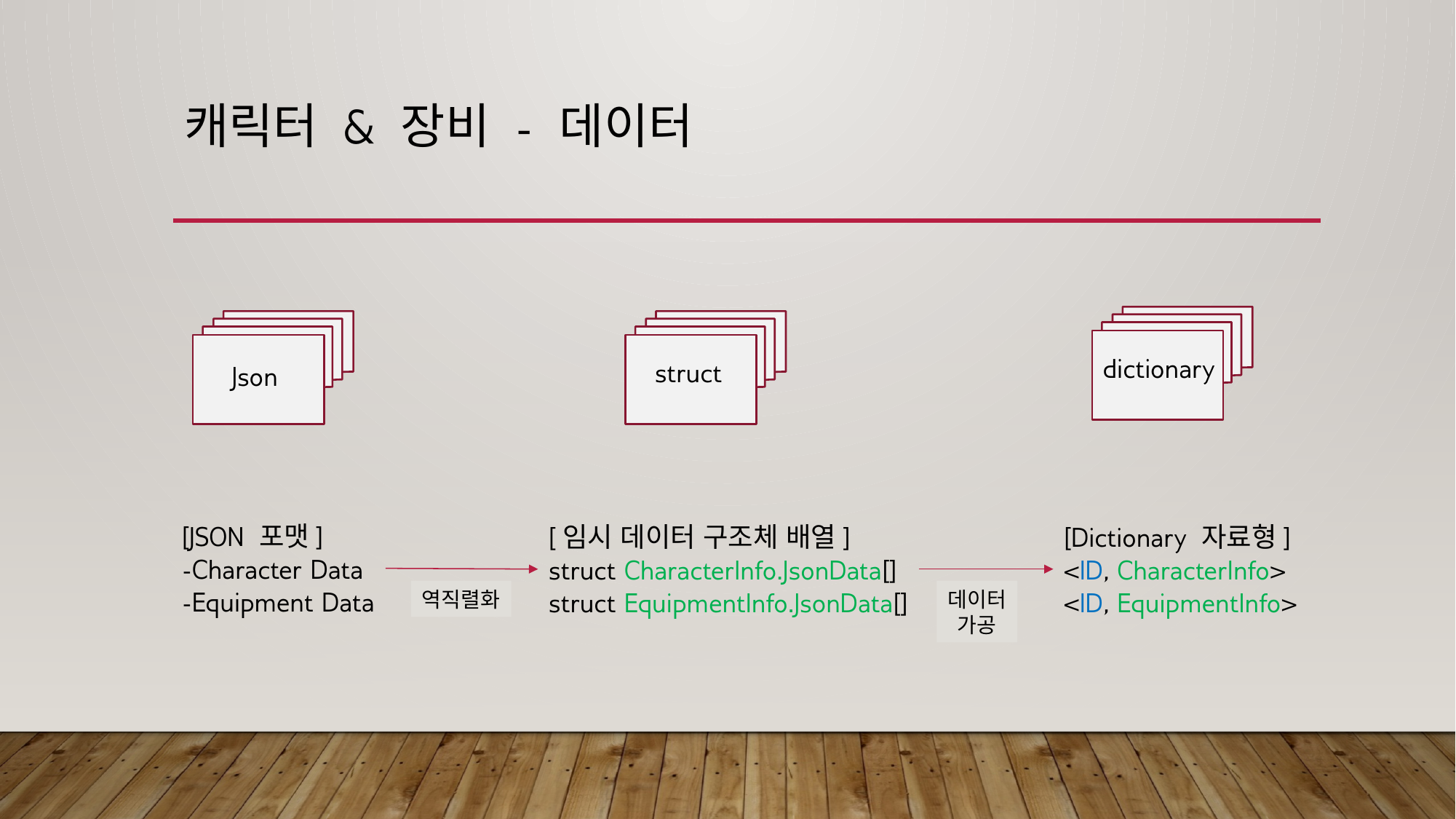

# 캐릭터 & 장비 - 데이터

dictionary
struct

Json

[JSON 포맷]
-Character Data
-Equipment Data
[임시 데이터 구조체 배열]
struct CharacterInfo.JsonData[]
struct EquipmentInfo.JsonData[]
[Dictionary 자료형]
<ID, CharacterInfo>
<ID, EquipmentInfo>
역직렬화
데이터
가공